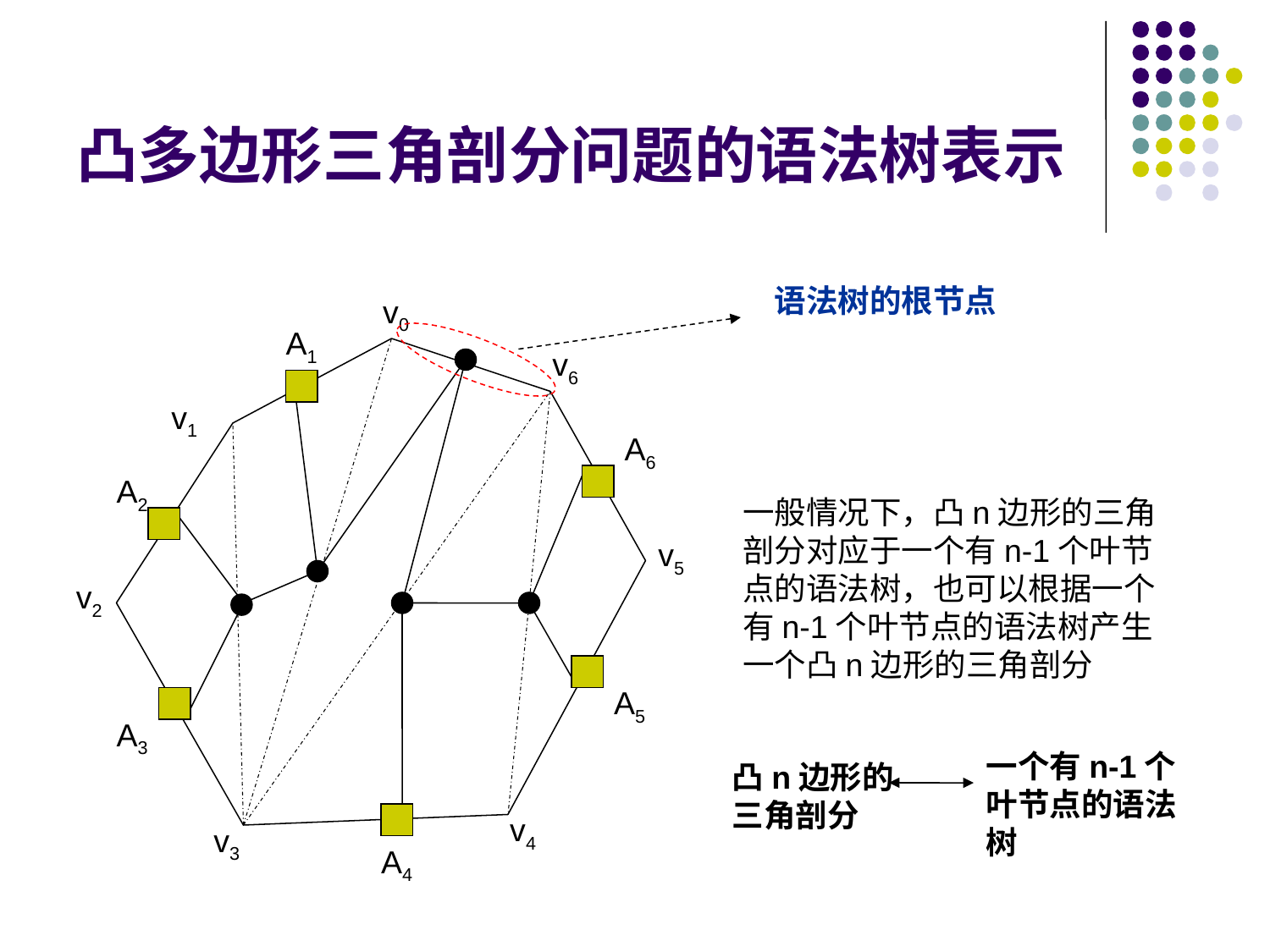

# 凸多边形三角剖分问题的语法树表示
语法树的根节点

v0

v6
v1
v5
v2
v4
v3
A1

A6
A2

A5

A3

A4

一般情况下，凸n边形的三角剖分对应于一个有n-1个叶节点的语法树，也可以根据一个有n-1个叶节点的语法树产生一个凸n边形的三角剖分
一个有n-1个叶节点的语法树
凸n边形的三角剖分